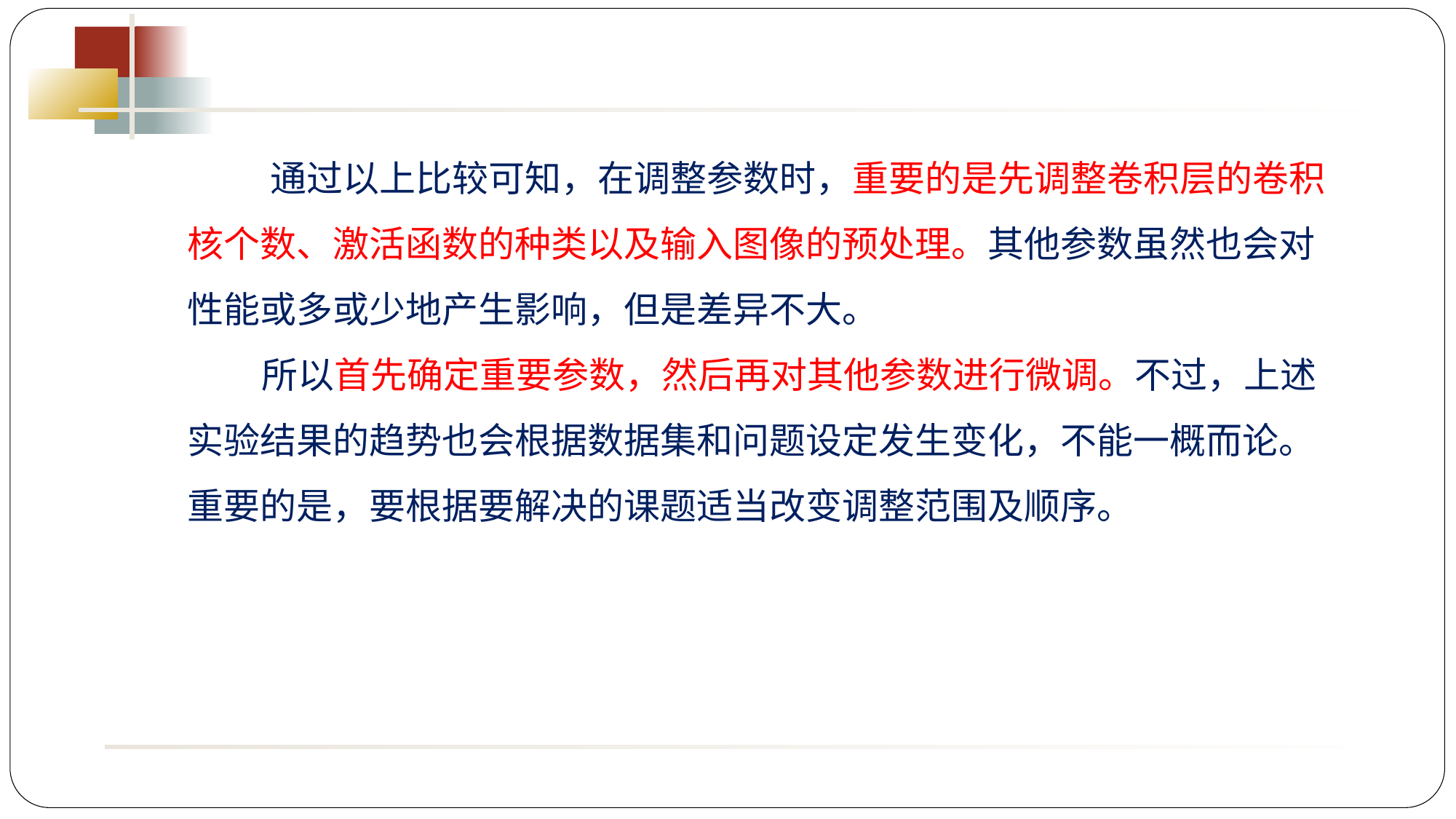

通过以上比较可知，在调整参数时，重要的是先调整卷积层的卷积核个数、激活函数的种类以及输入图像的预处理。其他参数虽然也会对性能或多或少地产生影响，但是差异不大。
        所以首先确定重要参数，然后再对其他参数进行微调。不过，上述实验结果的趋势也会根据数据集和问题设定发生变化，不能一概而论。重要的是，要根据要解决的课题适当改变调整范围及顺序。